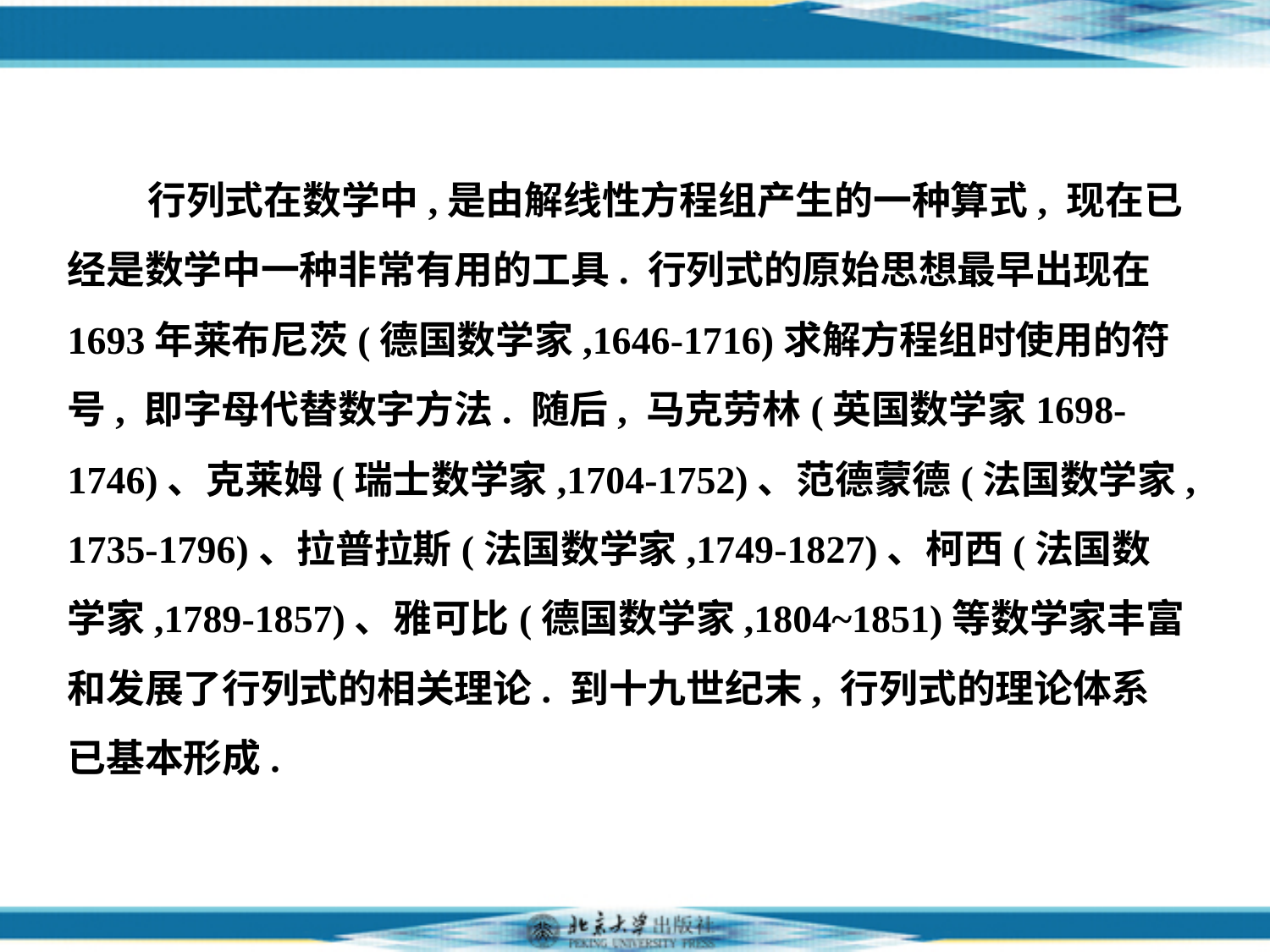

行列式在数学中,是由解线性方程组产生的一种算式, 现在已经是数学中一种非常有用的工具. 行列式的原始思想最早出现在1693年莱布尼茨(德国数学家,1646-1716)求解方程组时使用的符号, 即字母代替数字方法. 随后, 马克劳林(英国数学家1698-1746)、克莱姆(瑞士数学家,1704-1752)、范德蒙德(法国数学家,1735-1796)、拉普拉斯(法国数学家,1749-1827)、柯西(法国数学家,1789-1857)、雅可比(德国数学家,1804~1851)等数学家丰富和发展了行列式的相关理论. 到十九世纪末, 行列式的理论体系已基本形成.